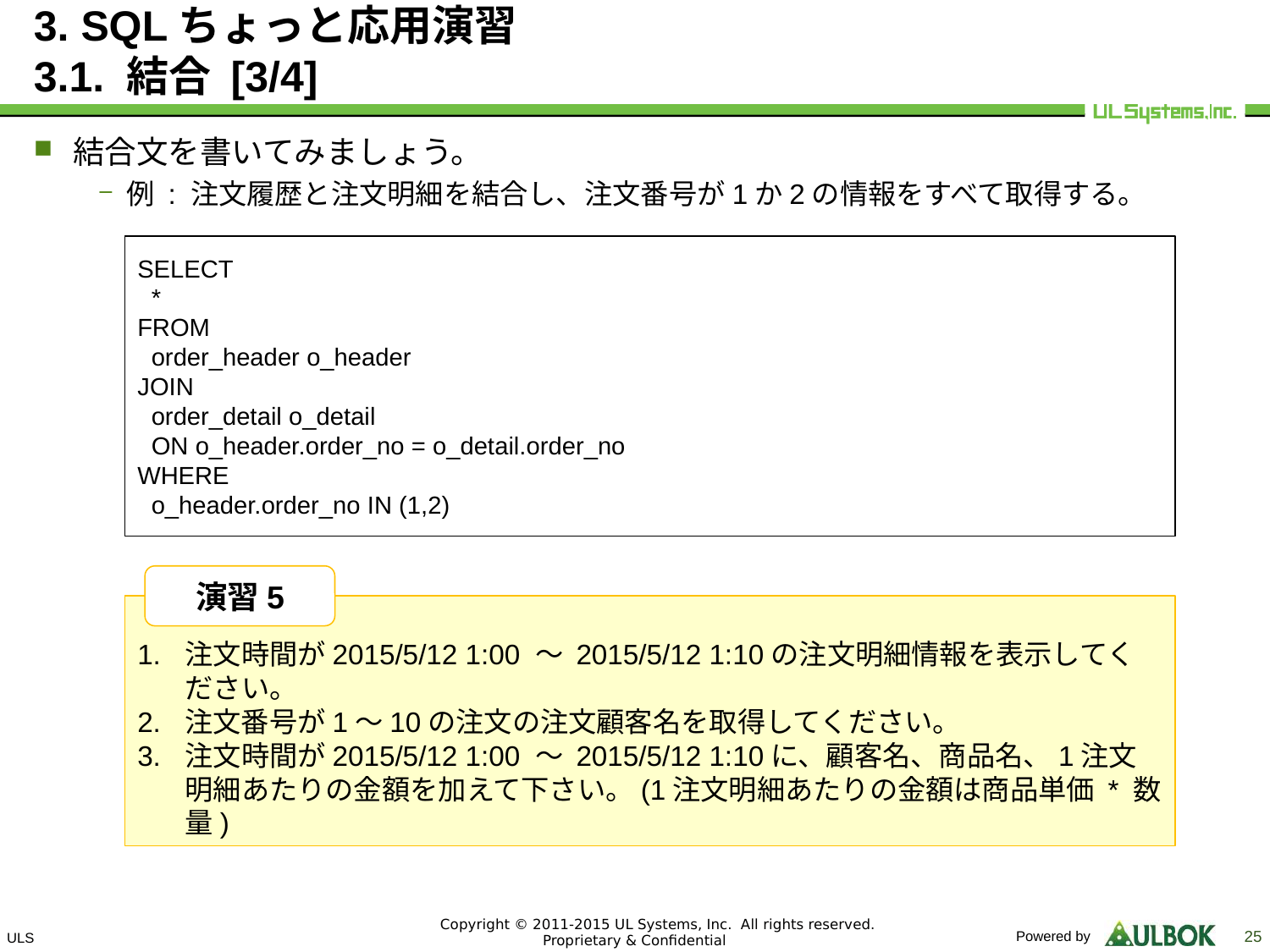

# 3. SQLちょっと応用演習 3.1. 結合 [3/4]
結合文を書いてみましょう。
例 : 注文履歴と注文明細を結合し、注文番号が1か2の情報をすべて取得する。
SELECT
  *
FROM
  order_header o_header
JOIN
  order_detail o_detail
  ON o_header.order_no = o_detail.order_no
WHERE
  o_header.order_no IN (1,2)
演習5

注文時間が2015/5/12 1:00 ～ 2015/5/12 1:10の注文明細情報を表示してください。
注文番号が1～10の注文の注文顧客名を取得してください。
注文時間が2015/5/12 1:00 ～ 2015/5/12 1:10に、顧客名、商品名、1注文明細あたりの金額を加えて下さい。(1注文明細あたりの金額は商品単価 * 数量)